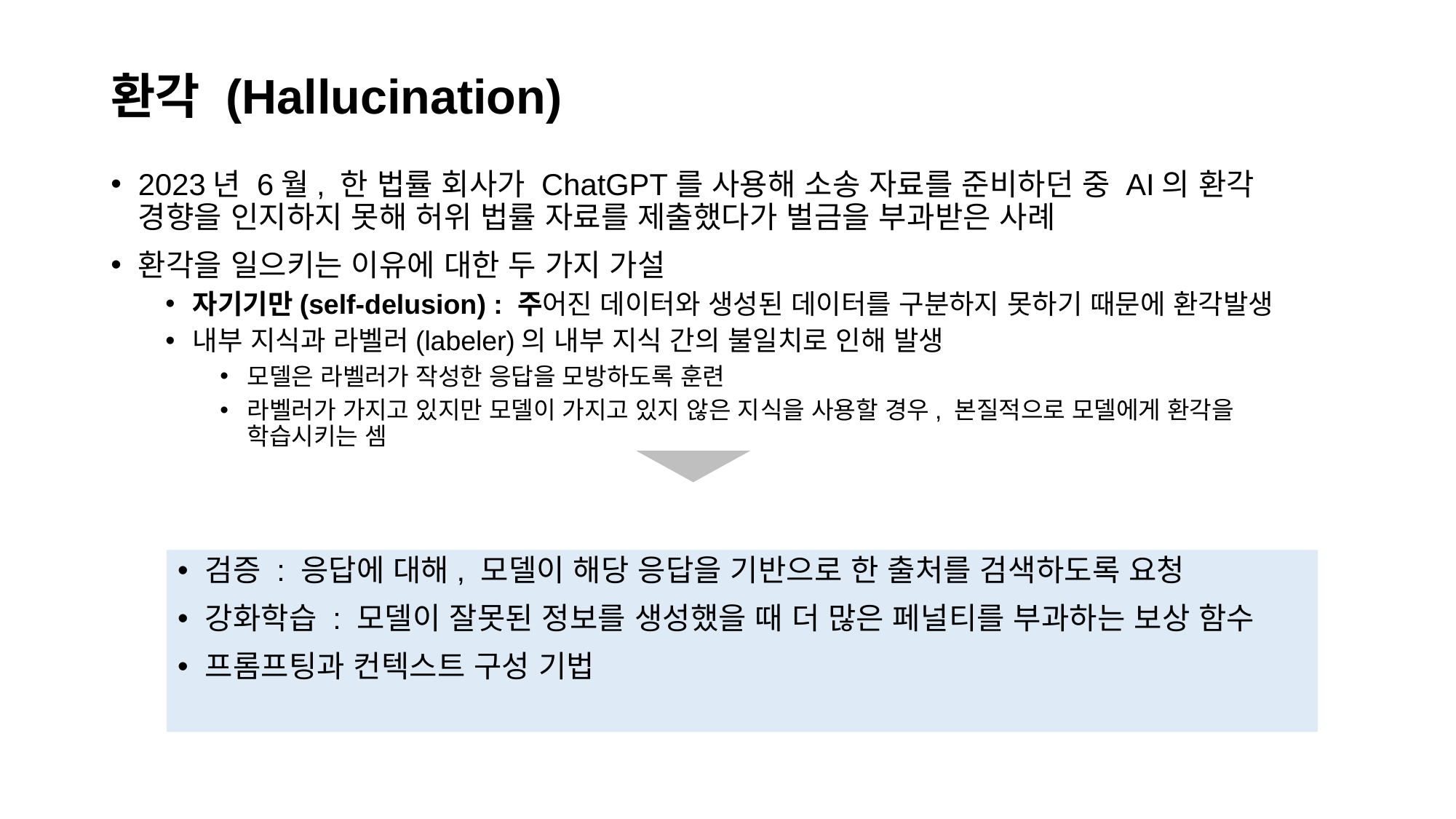

# 환각 (Hallucination)
2023년 6월, 한 법률 회사가 ChatGPT를 사용해 소송 자료를 준비하던 중 AI의 환각 경향을 인지하지 못해 허위 법률 자료를 제출했다가 벌금을 부과받은 사례
환각을 일으키는 이유에 대한 두 가지 가설
자기기만(self-delusion) : 주어진 데이터와 생성된 데이터를 구분하지 못하기 때문에 환각발생
내부 지식과 라벨러(labeler)의 내부 지식 간의 불일치로 인해 발생
모델은 라벨러가 작성한 응답을 모방하도록 훈련
라벨러가 가지고 있지만 모델이 가지고 있지 않은 지식을 사용할 경우, 본질적으로 모델에게 환각을 학습시키는 셈

검증 : 응답에 대해, 모델이 해당 응답을 기반으로 한 출처를 검색하도록 요청
강화학습 : 모델이 잘못된 정보를 생성했을 때 더 많은 페널티를 부과하는 보상 함수
프롬프팅과 컨텍스트 구성 기법